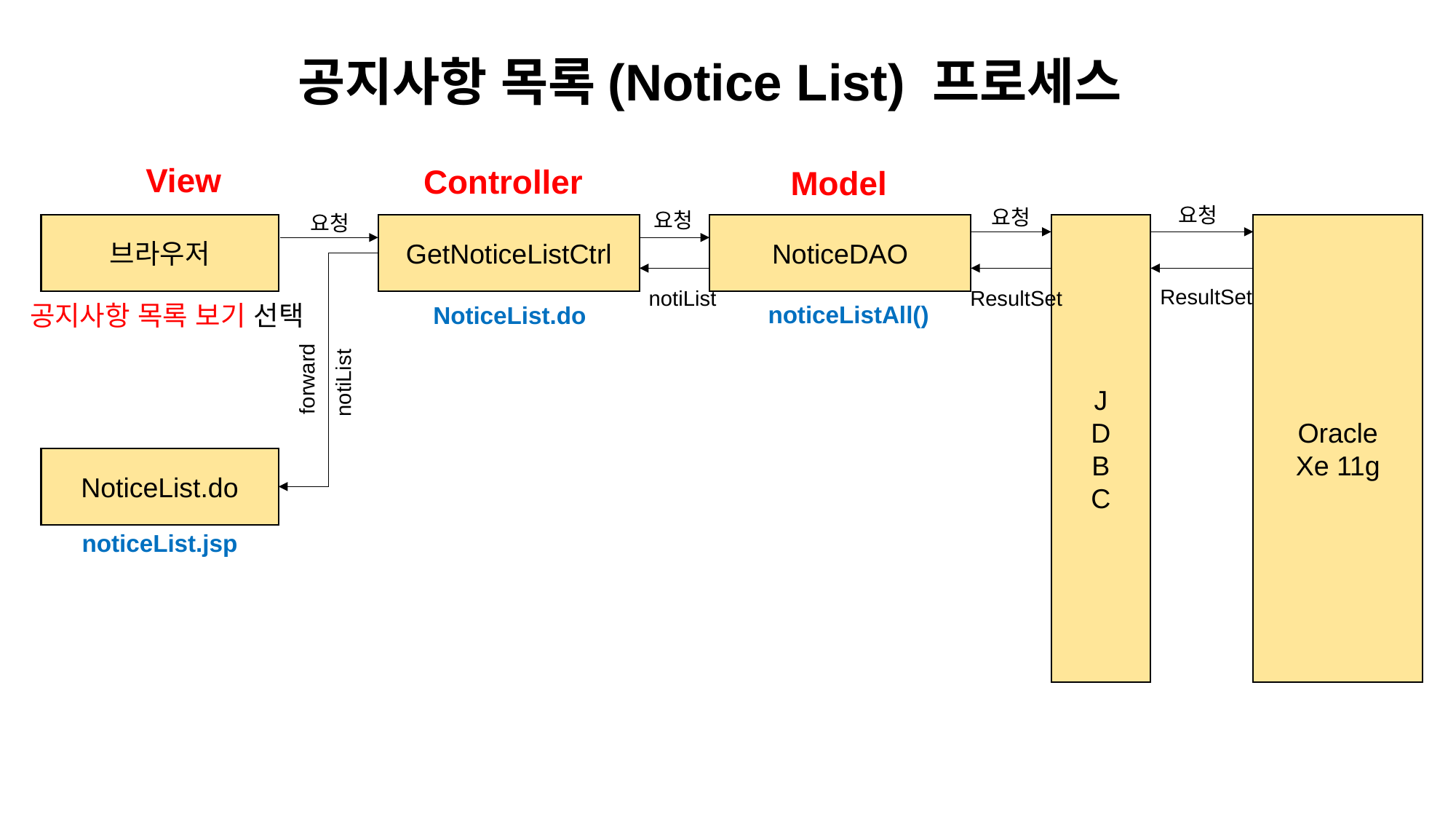

공지사항 목록(Notice List) 프로세스
View
Controller
Model
요청
요청
요청
요청
브라우저
GetNoticeListCtrl
NoticeDAO
J
D
B
C
Oracle
Xe 11g
ResultSet
ResultSet
notiList
공지사항 목록 보기 선택
noticeListAll()
NoticeList.do
forward
notiList
NoticeList.do
noticeList.jsp